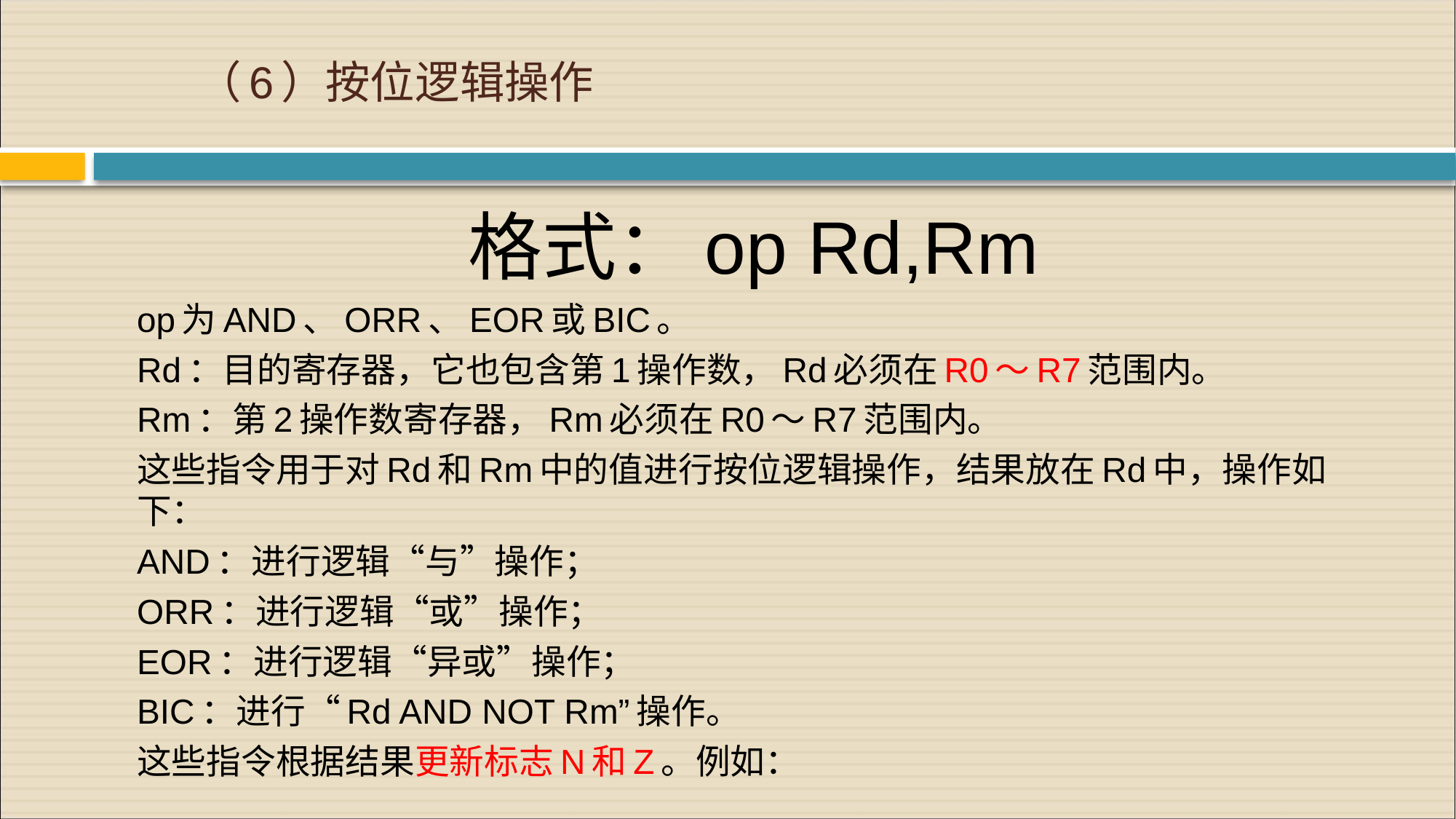

# （6）按位逻辑操作
格式：op Rd,Rm
op为AND、ORR、EOR或BIC。
Rd：目的寄存器，它也包含第1操作数，Rd必须在R0～R7范围内。
Rm：第2操作数寄存器，Rm必须在R0～R7范围内。
这些指令用于对Rd和Rm中的值进行按位逻辑操作，结果放在Rd中，操作如下：
AND：进行逻辑“与”操作；
ORR：进行逻辑“或”操作；
EOR：进行逻辑“异或”操作；
BIC：进行“Rd AND NOT Rm”操作。
这些指令根据结果更新标志N和Z。例如：